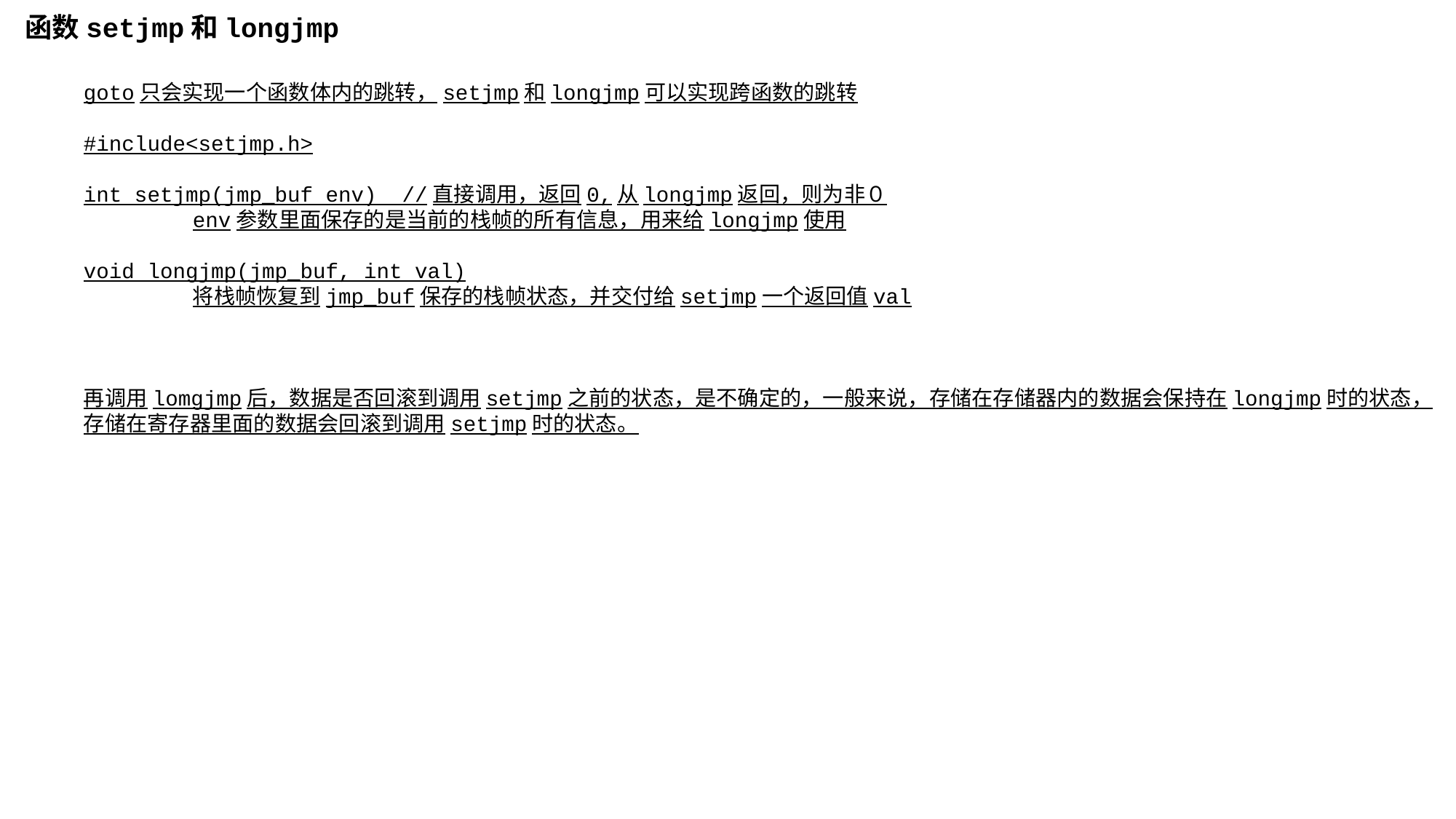

函数setjmp和longjmp
goto只会实现一个函数体内的跳转，setjmp和longjmp可以实现跨函数的跳转

#include<setjmp.h>

int setjmp(jmp_buf env)  //直接调用，返回0,从longjmp返回，则为非０
	env参数里面保存的是当前的栈帧的所有信息，用来给longjmp使用

void longjmp(jmp_buf, int val)
	将栈帧恢复到jmp_buf保存的栈帧状态，并交付给setjmp一个返回值val

再调用lomgjmp后，数据是否回滚到调用setjmp之前的状态，是不确定的，一般来说，存储在存储器内的数据会保持在longjmp时的状态，存储在寄存器里面的数据会回滚到调用setjmp时的状态。